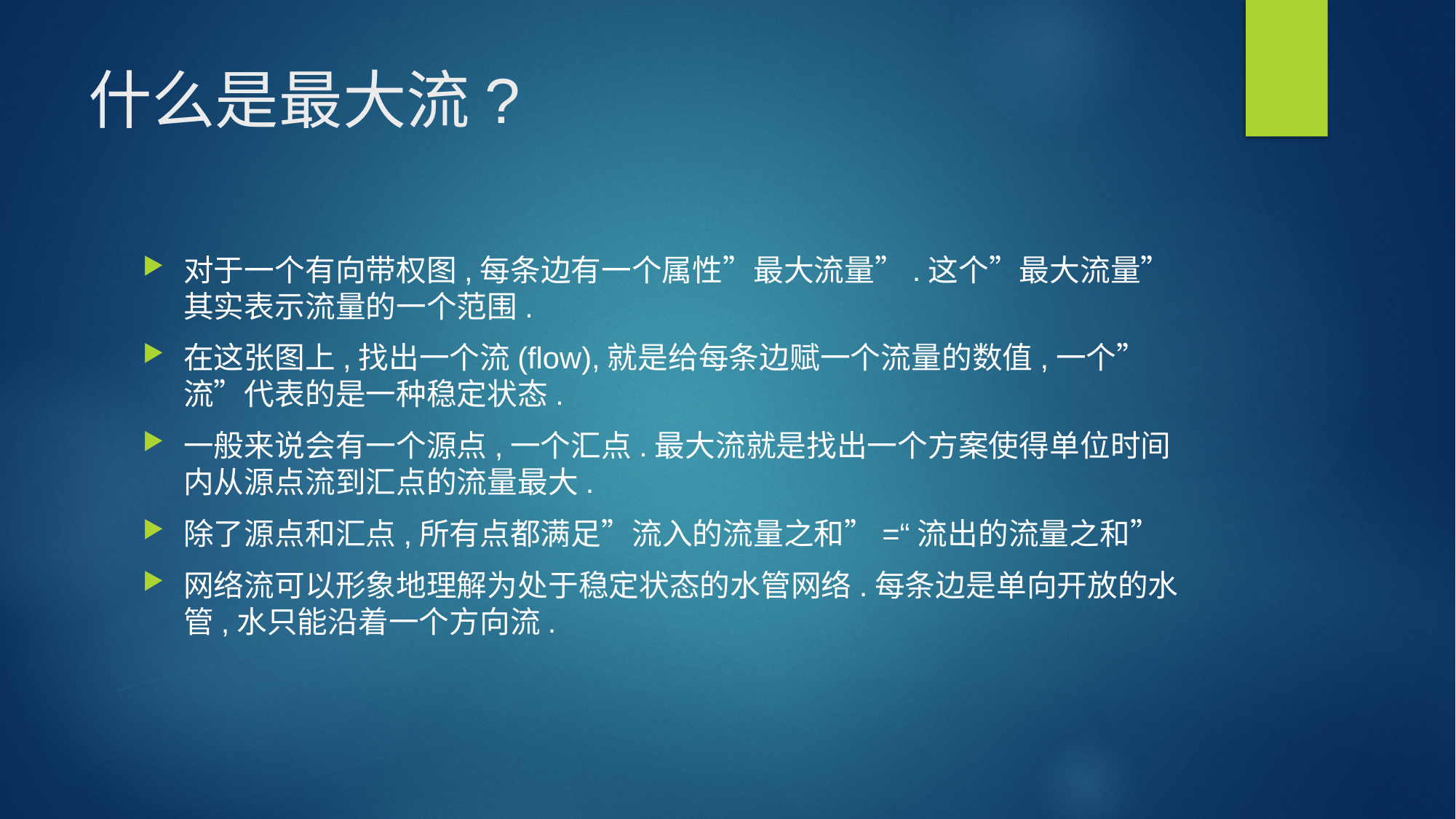

# 什么是最大流?
对于一个有向带权图,每条边有一个属性”最大流量”.这个”最大流量”其实表示流量的一个范围.
在这张图上,找出一个流(flow),就是给每条边赋一个流量的数值,一个”流”代表的是一种稳定状态.
一般来说会有一个源点,一个汇点.最大流就是找出一个方案使得单位时间内从源点流到汇点的流量最大.
除了源点和汇点,所有点都满足”流入的流量之和”=“流出的流量之和”
网络流可以形象地理解为处于稳定状态的水管网络.每条边是单向开放的水管,水只能沿着一个方向流.